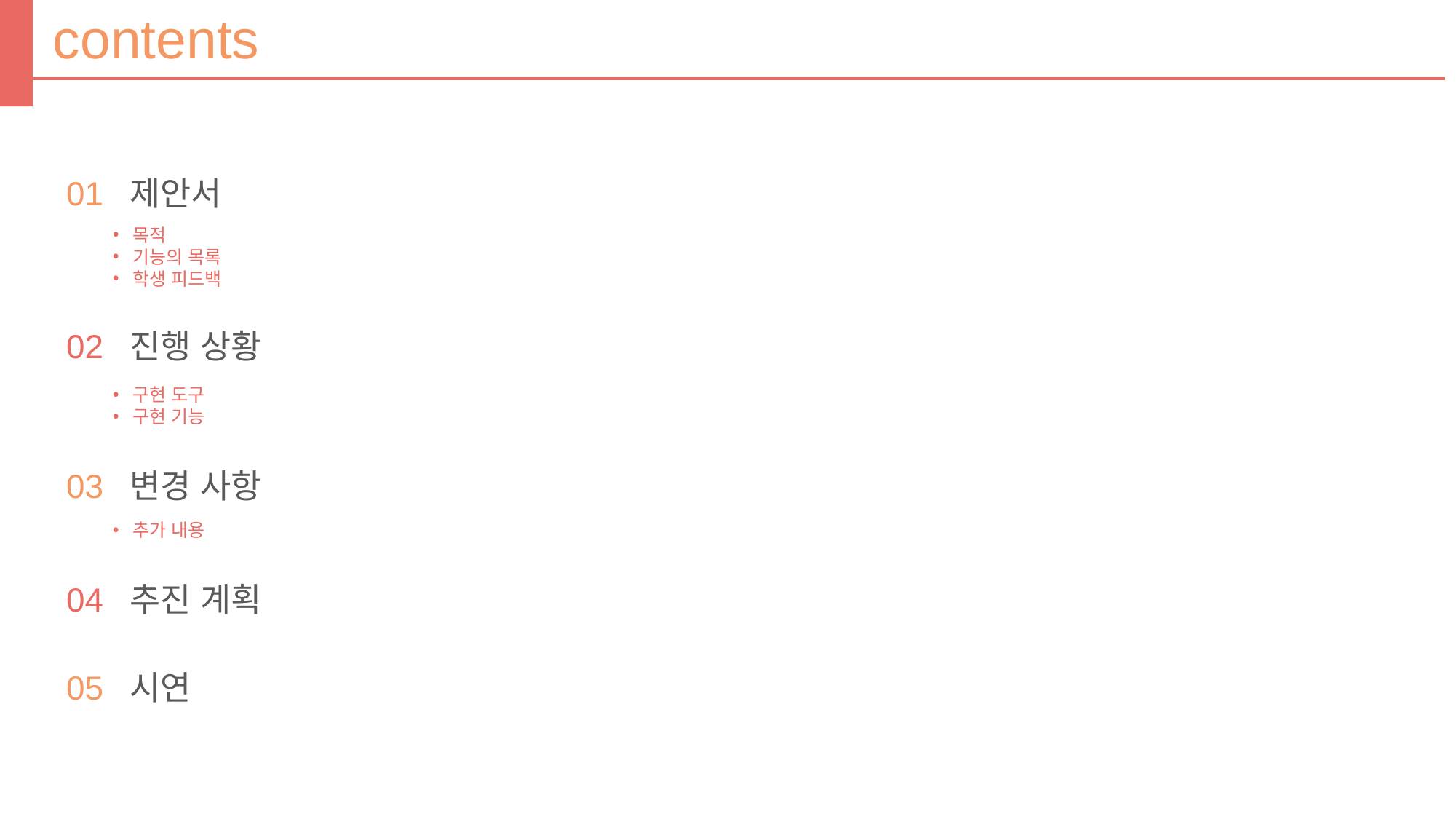

contents
01  제안서

목적
기능의 목록
학생 피드백
02  진행 상황
구현 도구
구현 기능
03  변경 사항
추가 내용
04  추진 계획
05  시연